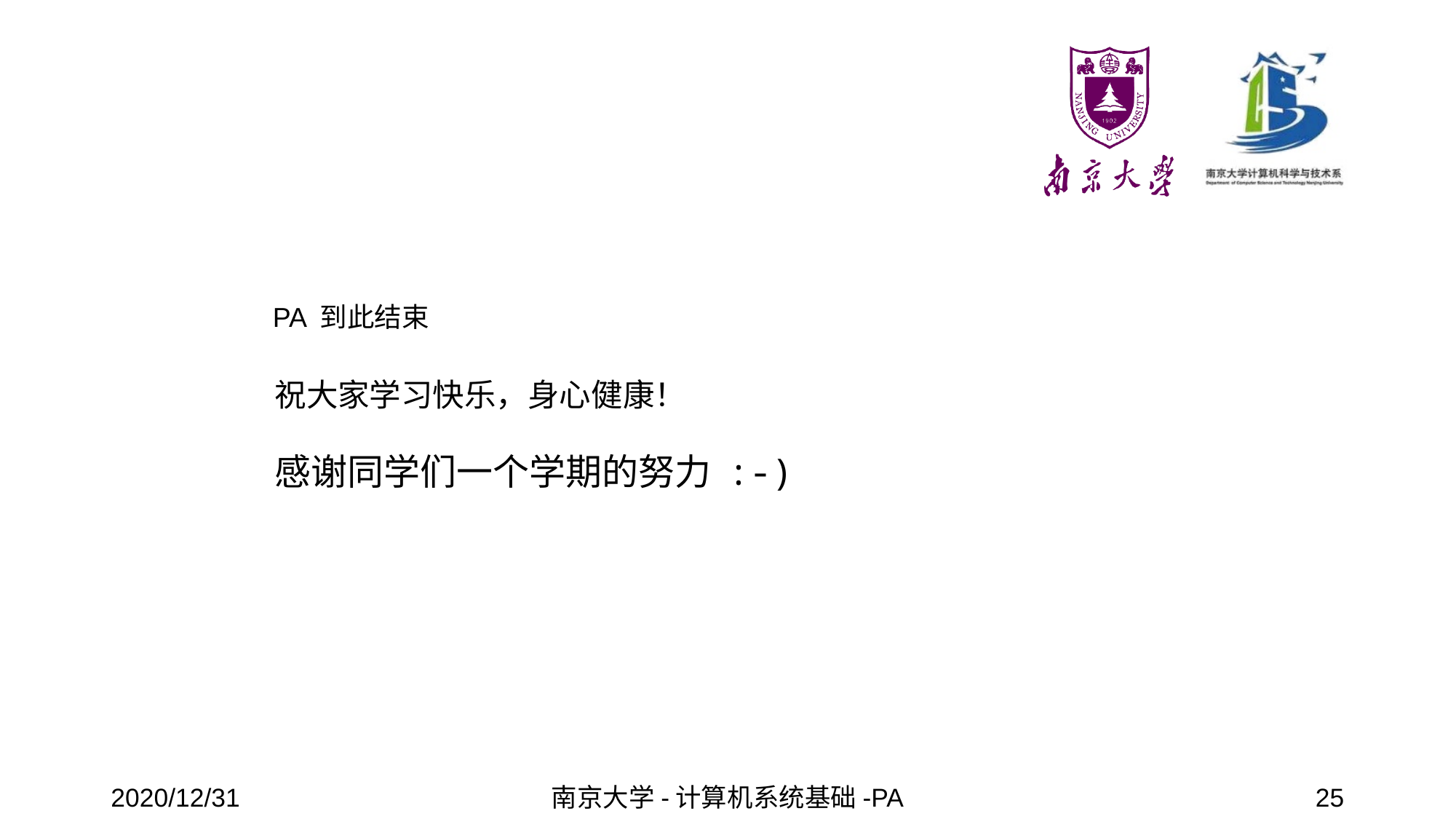

PA 到此结束
# 祝大家学习快乐，身心健康！
感谢同学们一个学期的努力 :-)
2020/12/31
南京大学-计算机系统基础-PA
25